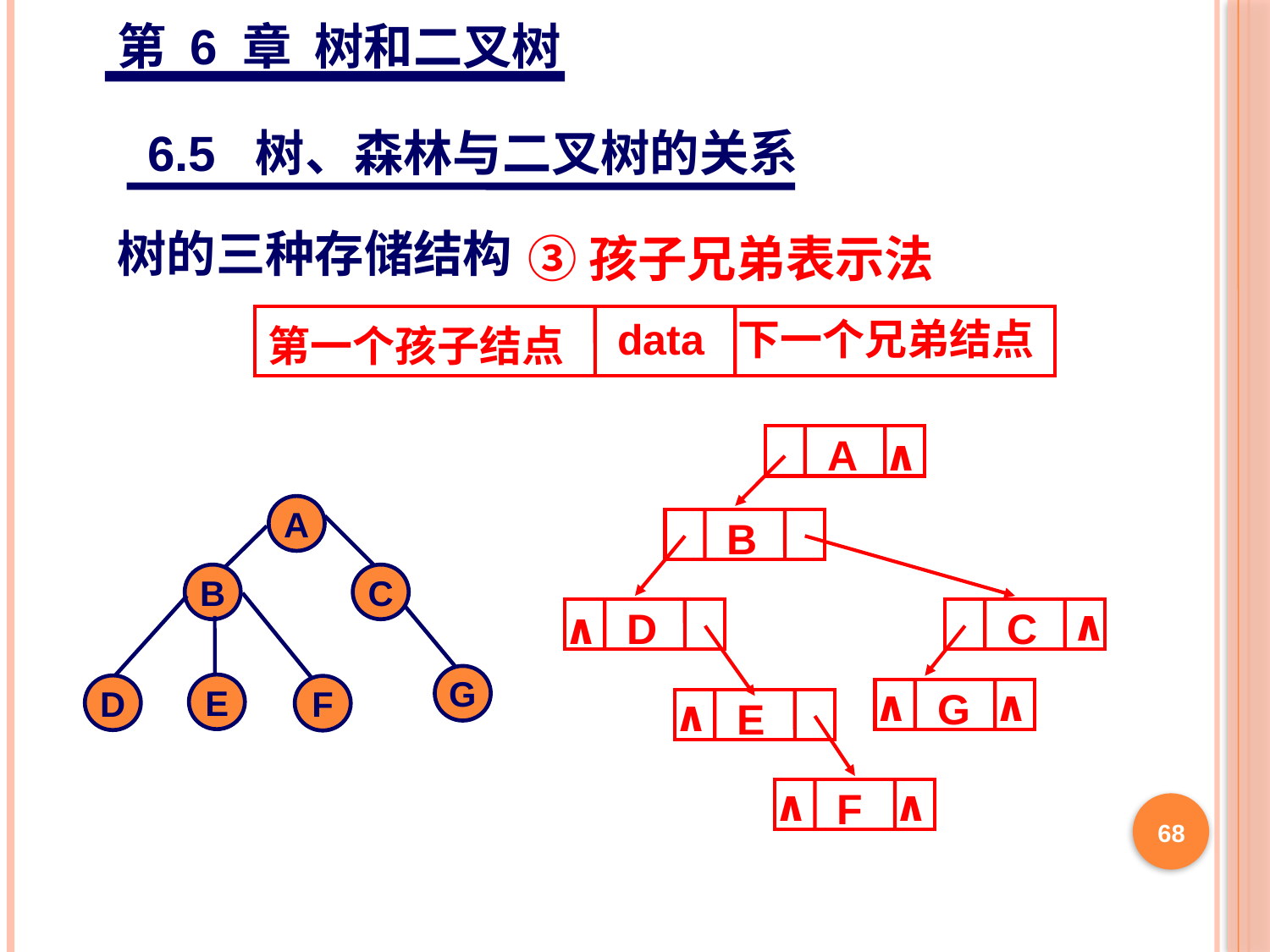

第 6 章  树和二叉树

6.5  树、森林与二叉树的关系

③孩子兄弟表示法
树的三种存储结构

data
下一个兄弟结点

第一个孩子结点
A

∧

A

B
C

G
E
D
F
B

∧
∧
D

C

∧
∧
G

∧
E

∧
∧
F

68